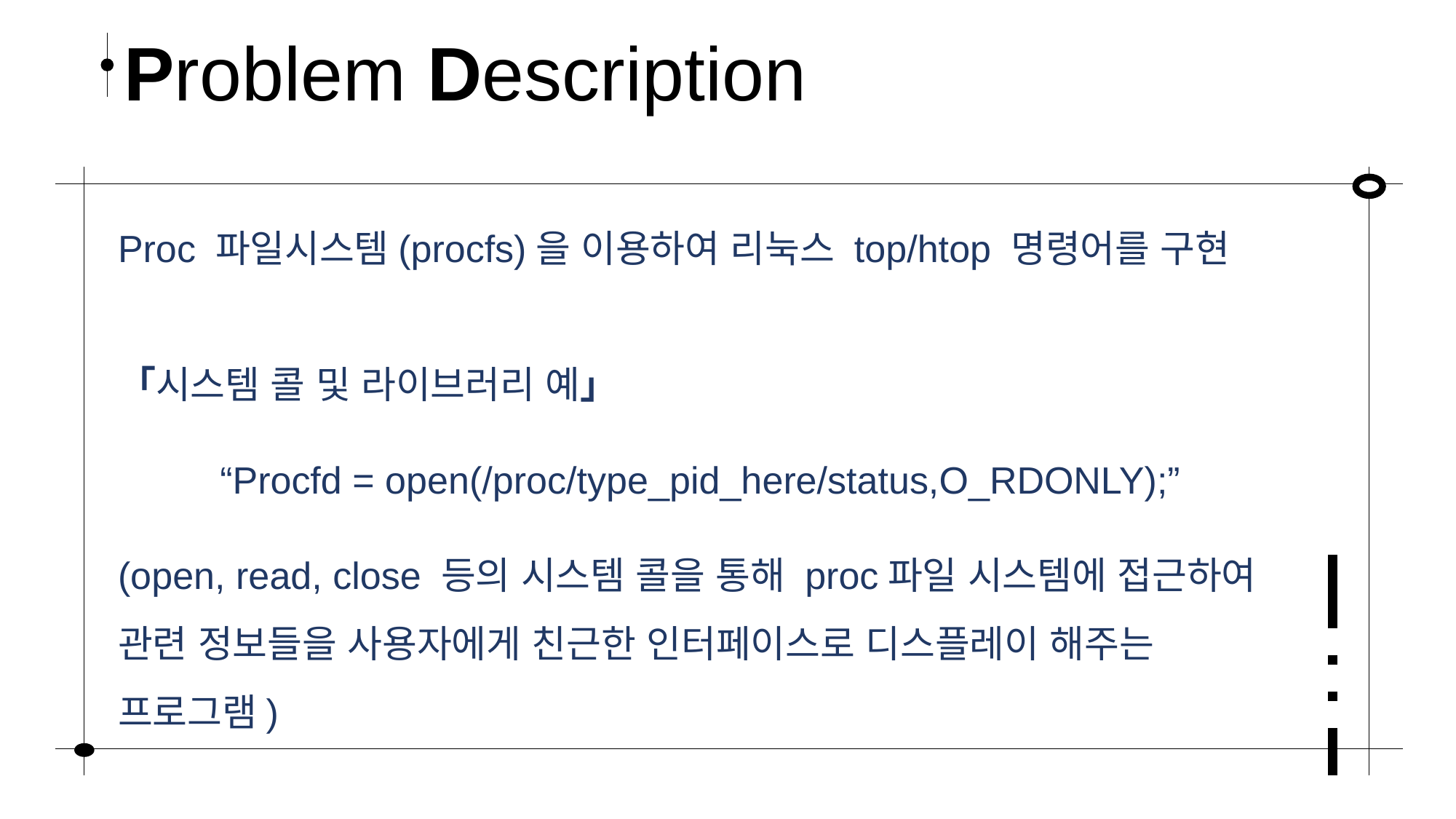

Problem Description

Proc 파일시스템(procfs)을 이용하여 리눅스 top/htop 명령어를 구현

「시스템 콜 및 라이브러리 예」

“Procfd = open(/proc/type_pid_here/status,O_RDONLY);”

(open, read, close 등의 시스템 콜을 통해 proc파일 시스템에 접근하여 관련 정보들을 사용자에게 친근한 인터페이스로 디스플레이 해주는 프로그램)